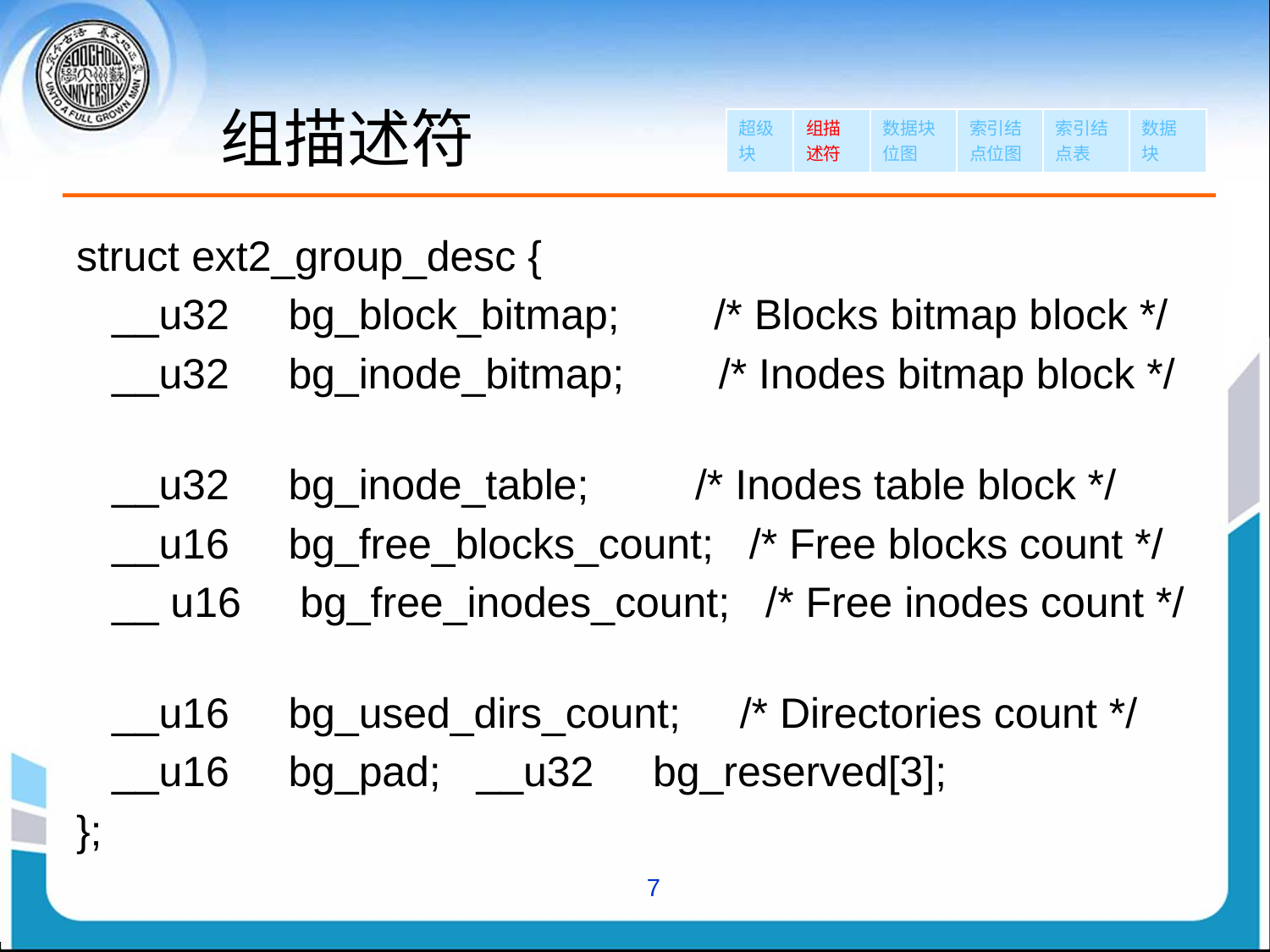

# 组描述符
| 超级块 | 组描述符 | 数据块位图 | 索引结点位图 | 索引结点表 | 数据块 |
| --- | --- | --- | --- | --- | --- |
struct ext2_group_desc {
   __u32     bg_block_bitmap;        /* Blocks bitmap block */
   __u32     bg_inode_bitmap;        /* Inodes bitmap block */
   __u32     bg_inode_table;         /* Inodes table block */
   __u16     bg_free_blocks_count;   /* Free blocks count */
   __ u16     bg_free_inodes_count;   /* Free inodes count */
   __u16     bg_used_dirs_count;     /* Directories count */
   __u16     bg_pad;   __u32     bg_reserved[3];
};
7